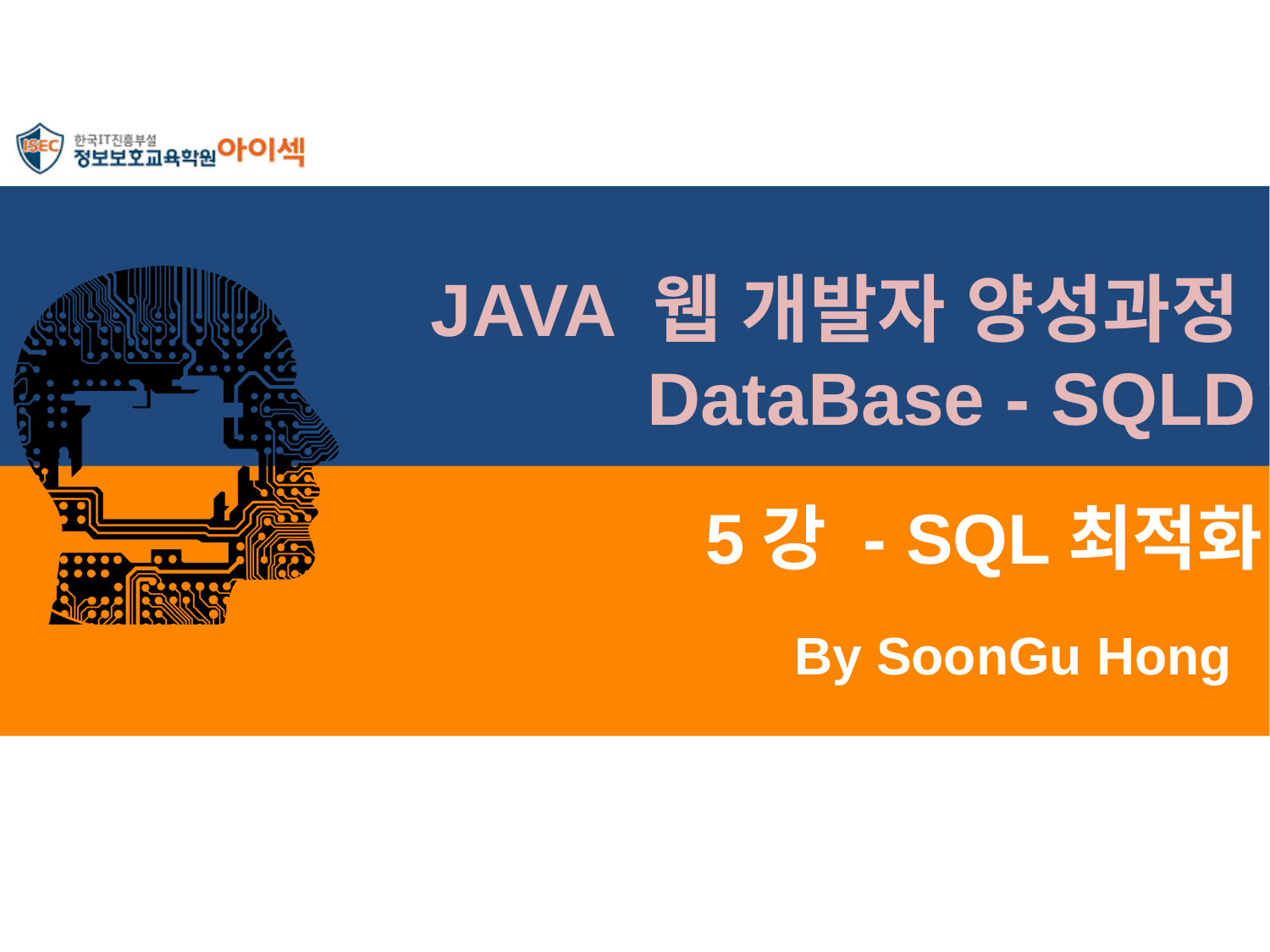

JAVA 웹 개발자 양성과정DataBase - SQLD
# 5강 - SQL최적화
By SoonGu Hong